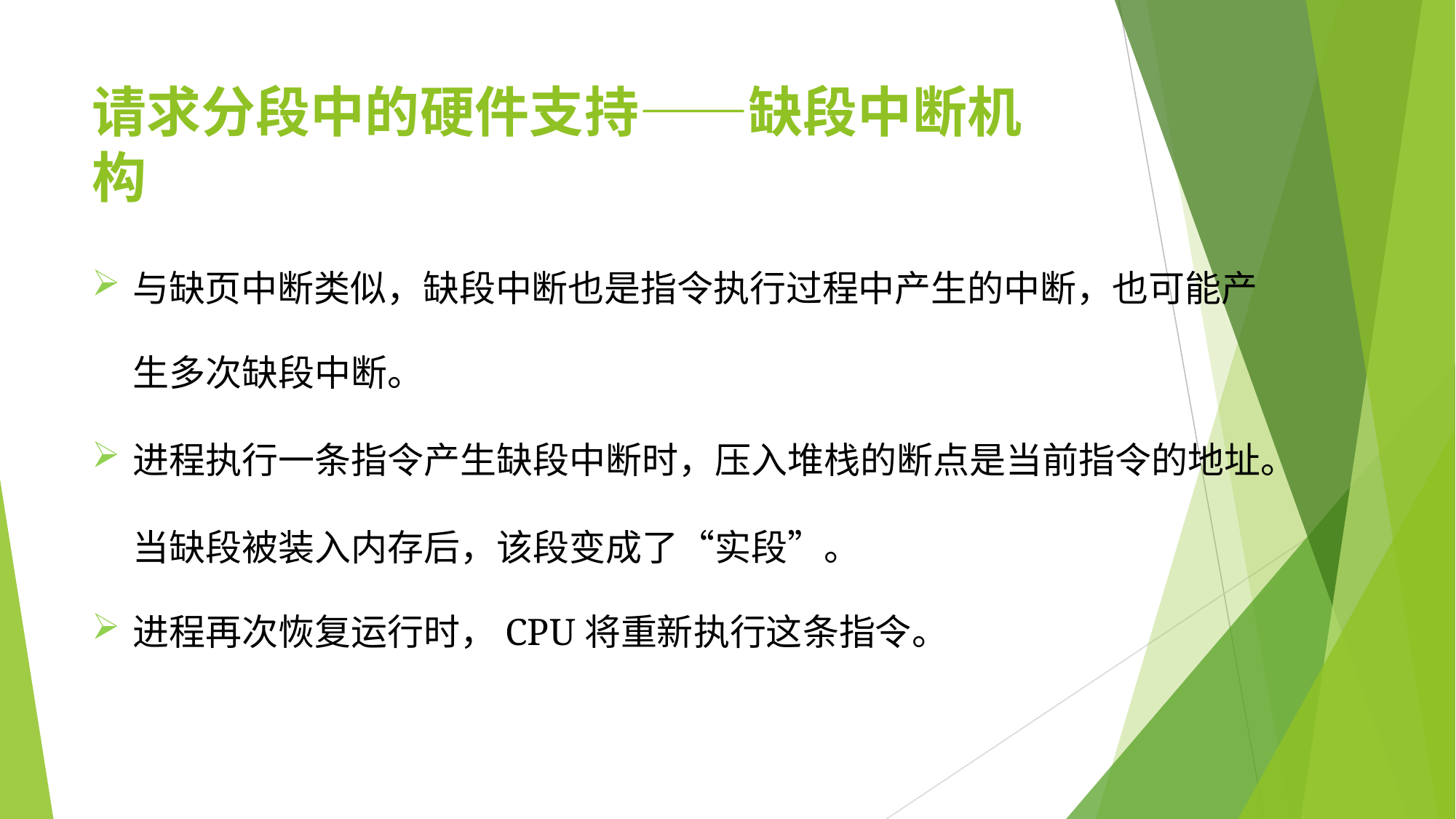

# 请求分段中的硬件支持——缺段中断机构
与缺页中断类似，缺段中断也是指令执行过程中产生的中断，也可能产

生多次缺段中断。
进程执行一条指令产生缺段中断时，压入堆栈的断点是当前指令的地址。 当缺段被装入内存后，该段变成了“实段”。

进程再次恢复运行时，CPU将重新执行这条指令。